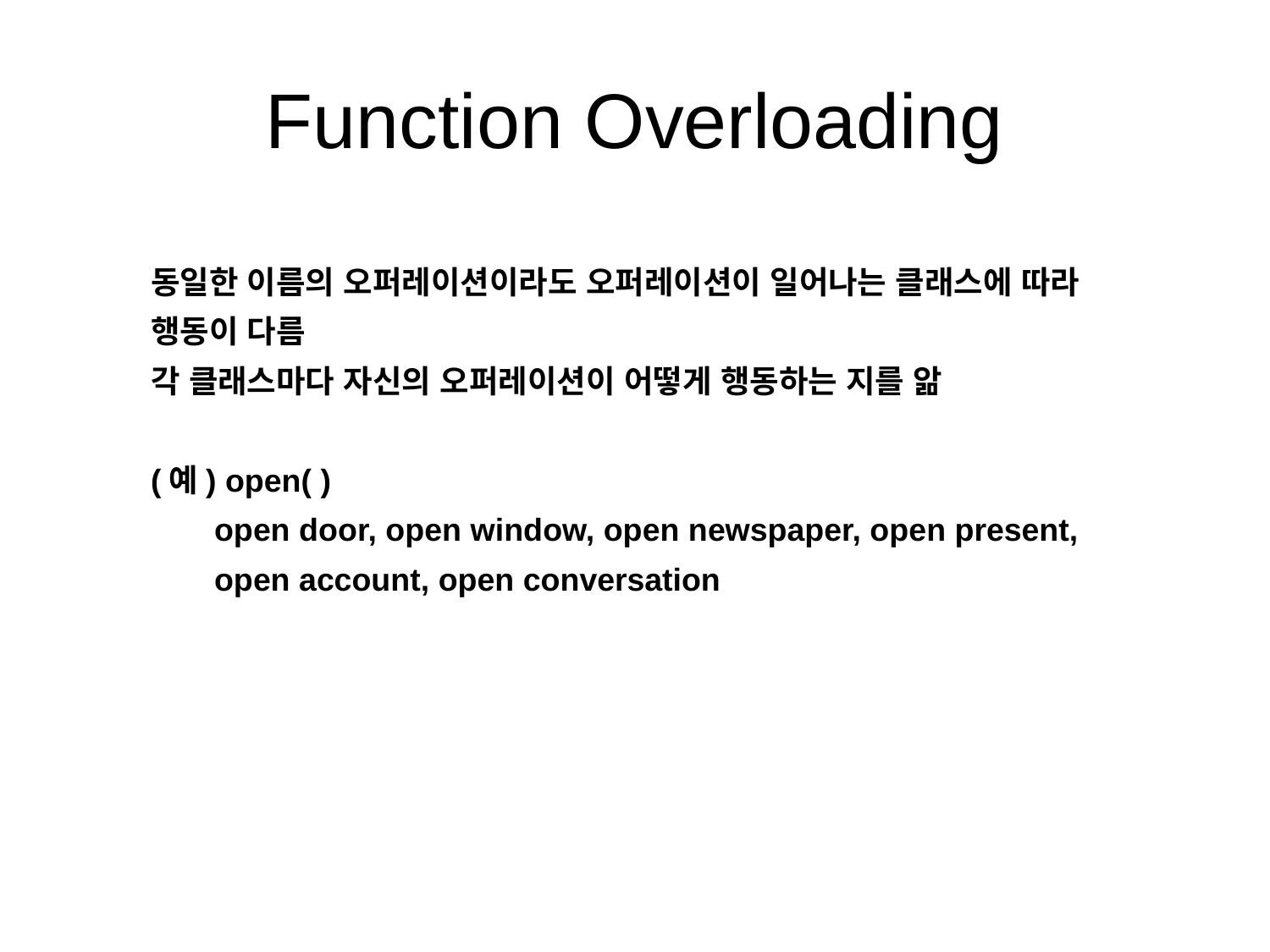

# Function Overloading
동일한 이름의 오퍼레이션이라도 오퍼레이션이 일어나는 클래스에 따라 행동이 다름
각 클래스마다 자신의 오퍼레이션이 어떻게 행동하는 지를 앎

(예) open( )
open door, open window, open newspaper, open present, open account, open conversation